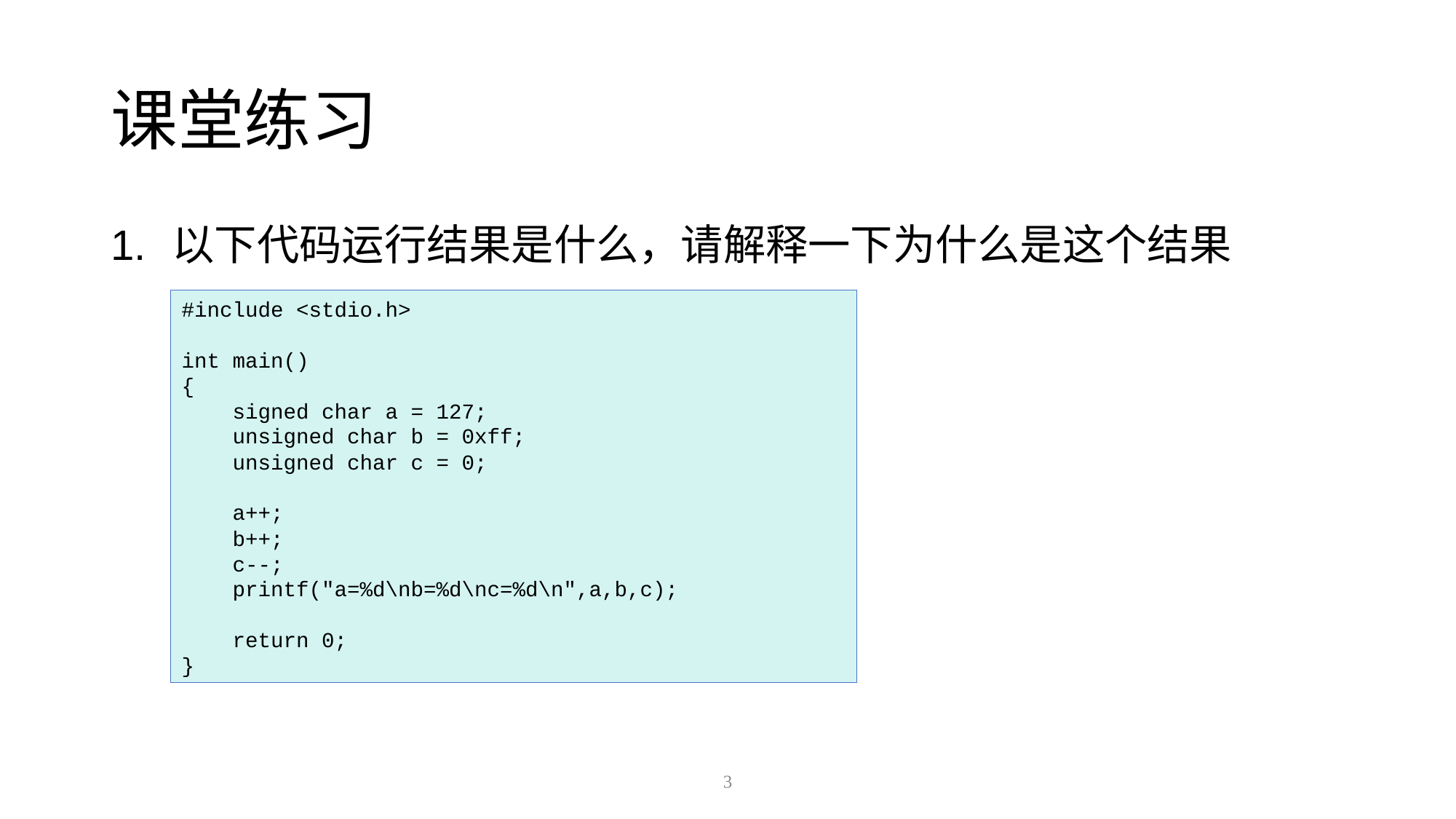

# 课堂练习
以下代码运行结果是什么，请解释一下为什么是这个结果
#include <stdio.h>

int main()
{
    signed char a = 127;
    unsigned char b = 0xff;
    unsigned char c = 0;

    a++;
    b++;
    c--;
    printf("a=%d\nb=%d\nc=%d\n",a,b,c);

    return 0;
}
3